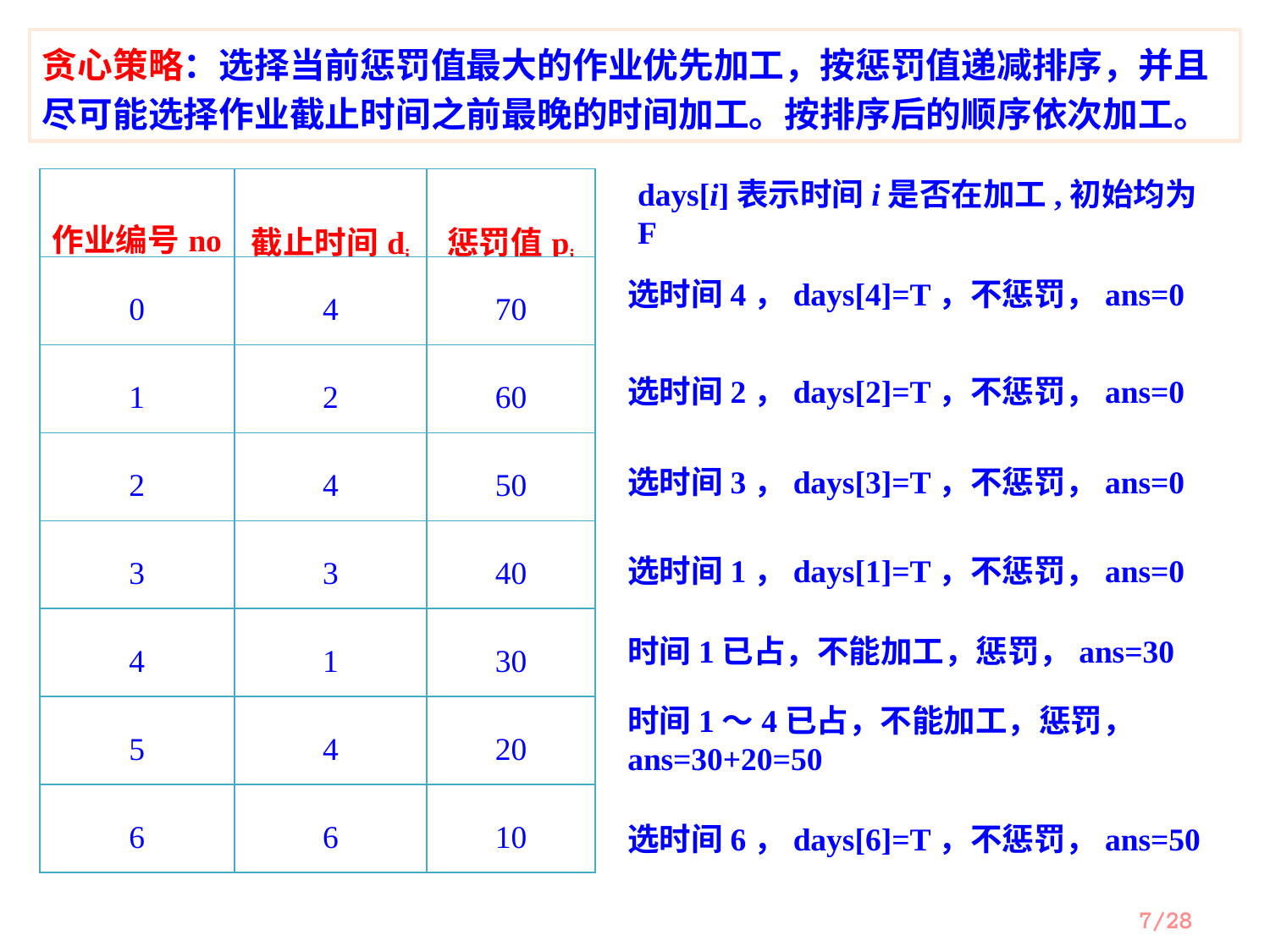

贪心策略：选择当前惩罚值最大的作业优先加工，按惩罚值递减排序，并且尽可能选择作业截止时间之前最晚的时间加工。按排序后的顺序依次加工。
| 作业编号no | 截止时间di | 惩罚值pi |
| --- | --- | --- |
| 0 | 4 | 70 |
| 1 | 2 | 60 |
| 2 | 4 | 50 |
| 3 | 3 | 40 |
| 4 | 1 | 30 |
| 5 | 4 | 20 |
| 6 | 6 | 10 |
days[i]表示时间i是否在加工,初始均为F
选时间4，days[4]=T，不惩罚，ans=0
选时间2，days[2]=T，不惩罚，ans=0
选时间3，days[3]=T，不惩罚，ans=0
选时间1，days[1]=T，不惩罚，ans=0
时间1已占，不能加工，惩罚，ans=30
时间1～4已占，不能加工，惩罚，ans=30+20=50
选时间6，days[6]=T，不惩罚，ans=50
7/28